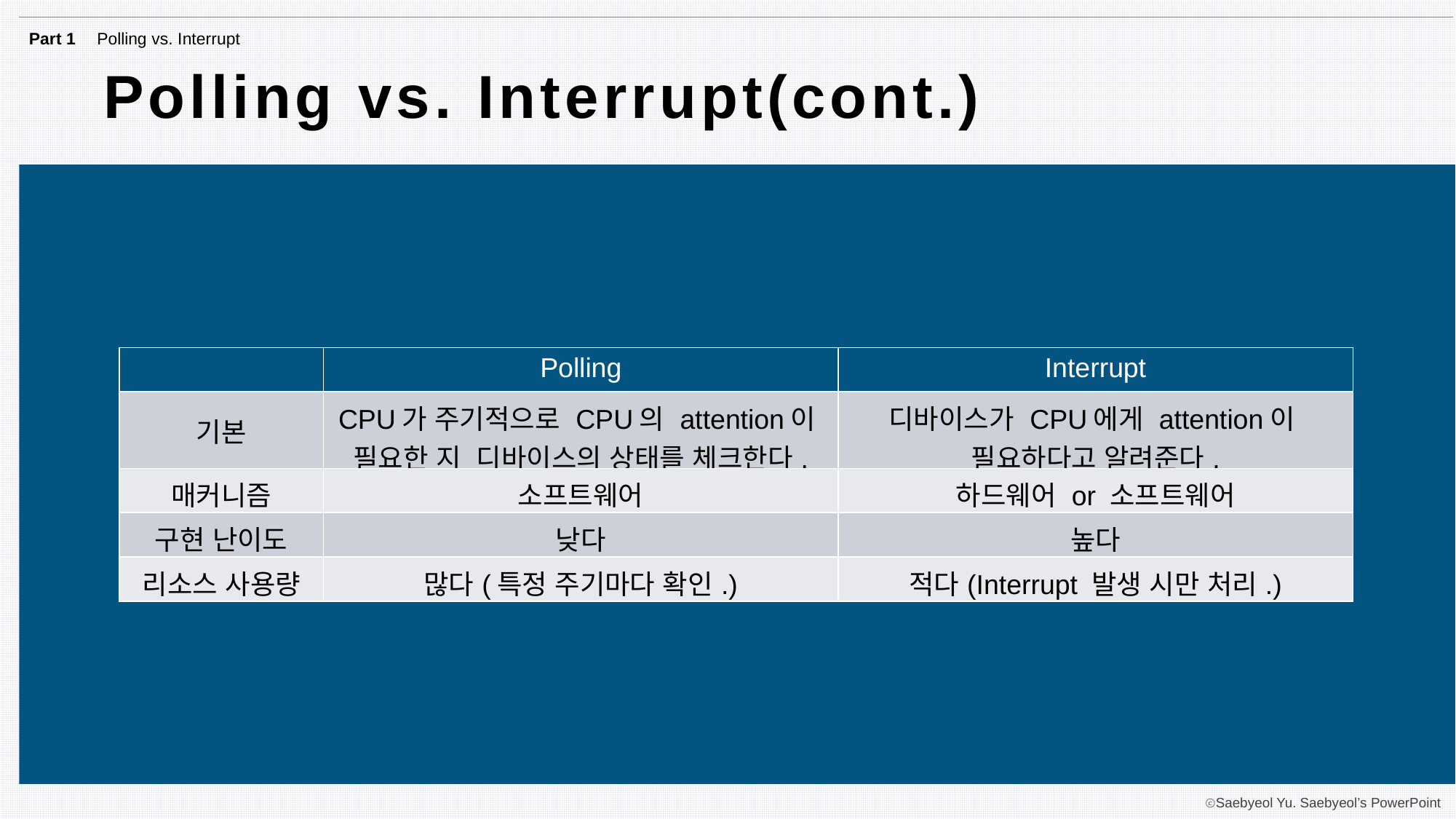

Part 1
Polling vs. Interrupt
Polling vs. Interrupt(cont.)

|  | Polling | Interrupt |
| --- | --- | --- |
| 기본 | CPU가 주기적으로 CPU의 attention이 필요한 지 디바이스의 상태를 체크한다. | 디바이스가 CPU에게 attention이 필요하다고 알려준다. |
| 매커니즘 | 소프트웨어 | 하드웨어 or 소프트웨어 |
| 구현 난이도 | 낮다 | 높다 |
| 리소스 사용량 | 많다(특정 주기마다 확인.) | 적다(Interrupt 발생 시만 처리.) |